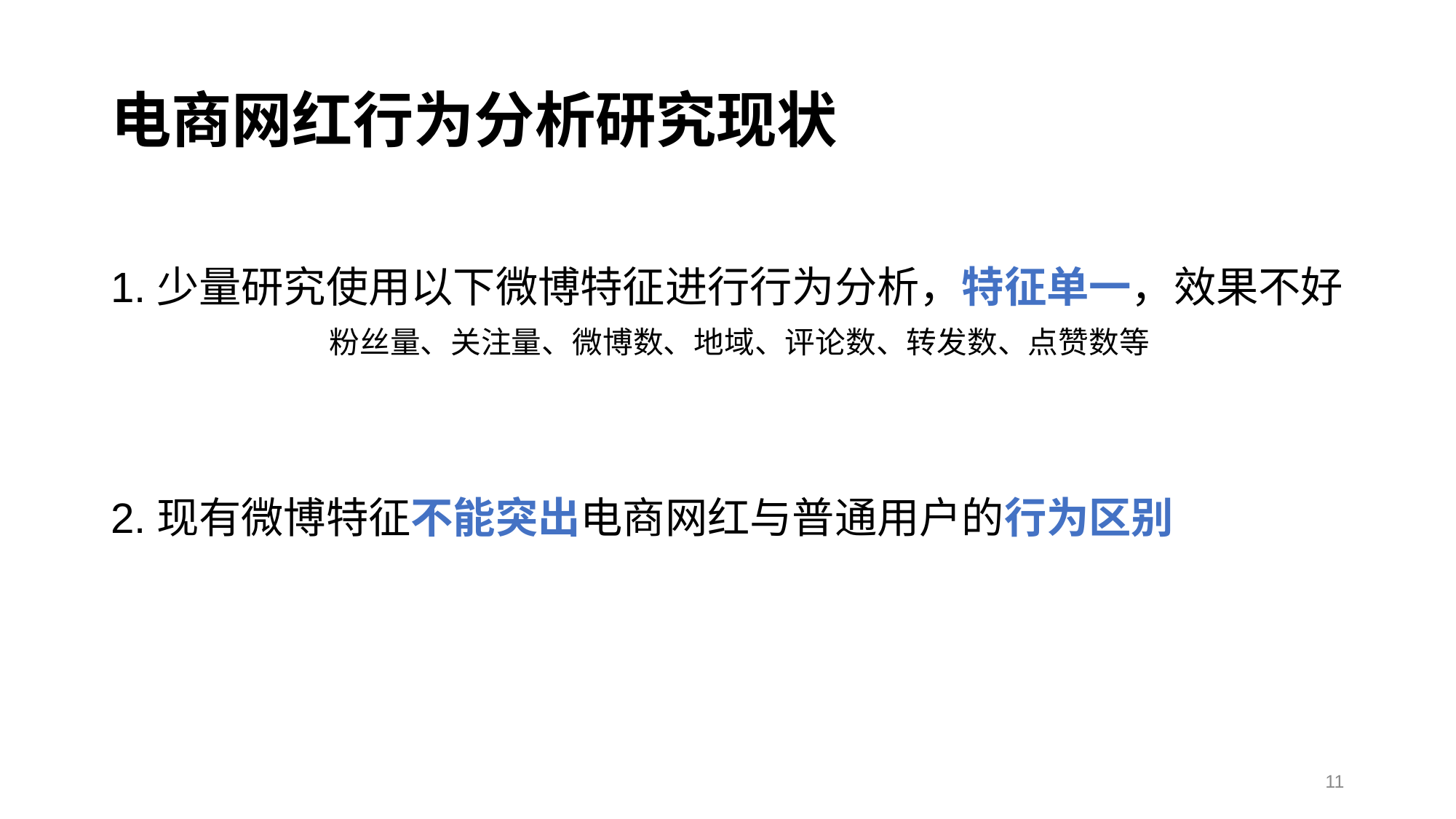

# 电商网红行为分析研究现状
1.少量研究使用以下微博特征进行行为分析，特征单一，效果不好
		粉丝量、关注量、微博数、地域、评论数、转发数、点赞数等

2.现有微博特征不能突出电商网红与普通用户的行为区别

11